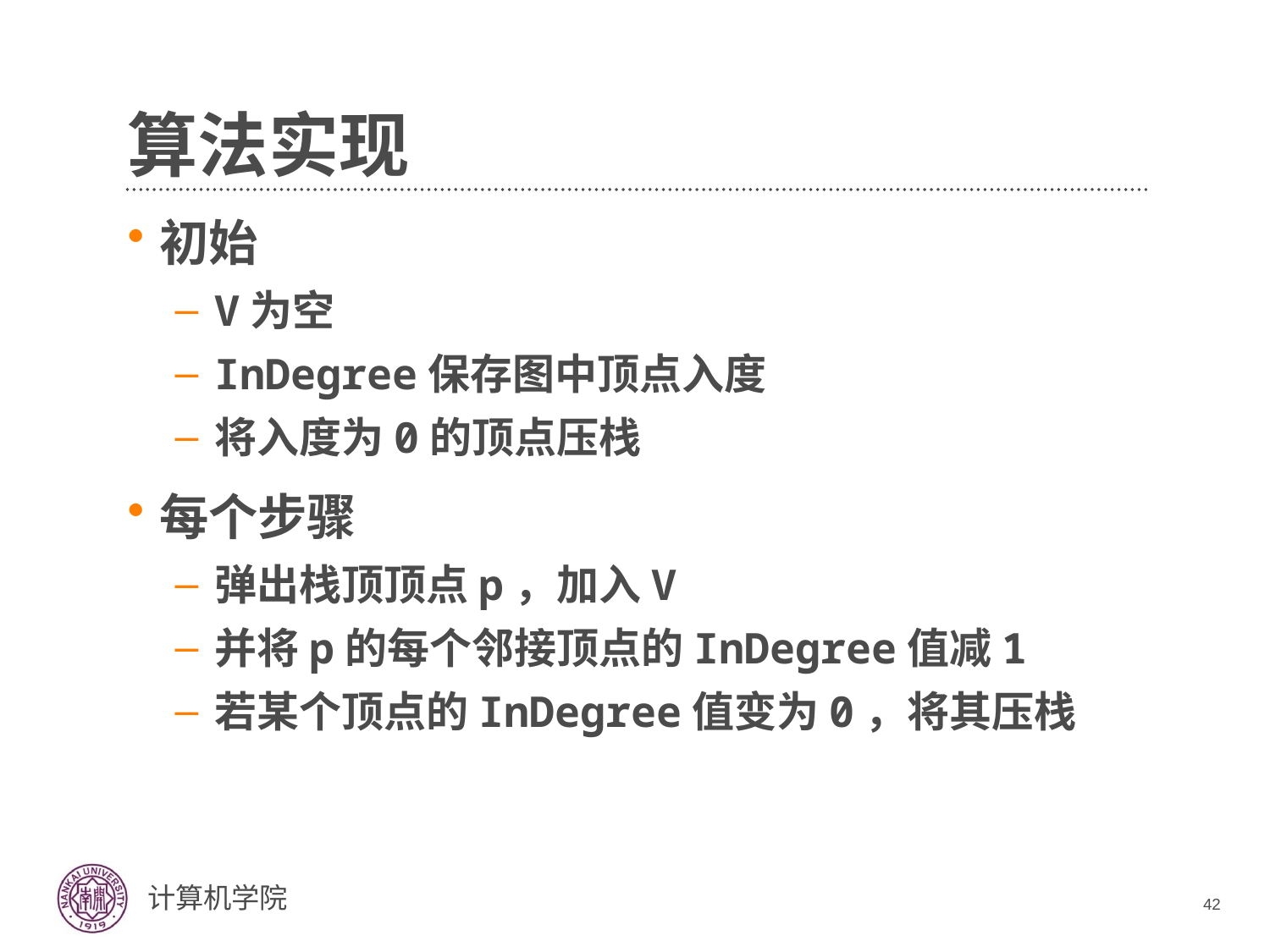

# 算法实现
初始
V为空
InDegree保存图中顶点入度
将入度为0的顶点压栈
每个步骤
弹出栈顶顶点p，加入V
并将p的每个邻接顶点的InDegree值减1
若某个顶点的InDegree值变为0，将其压栈
42